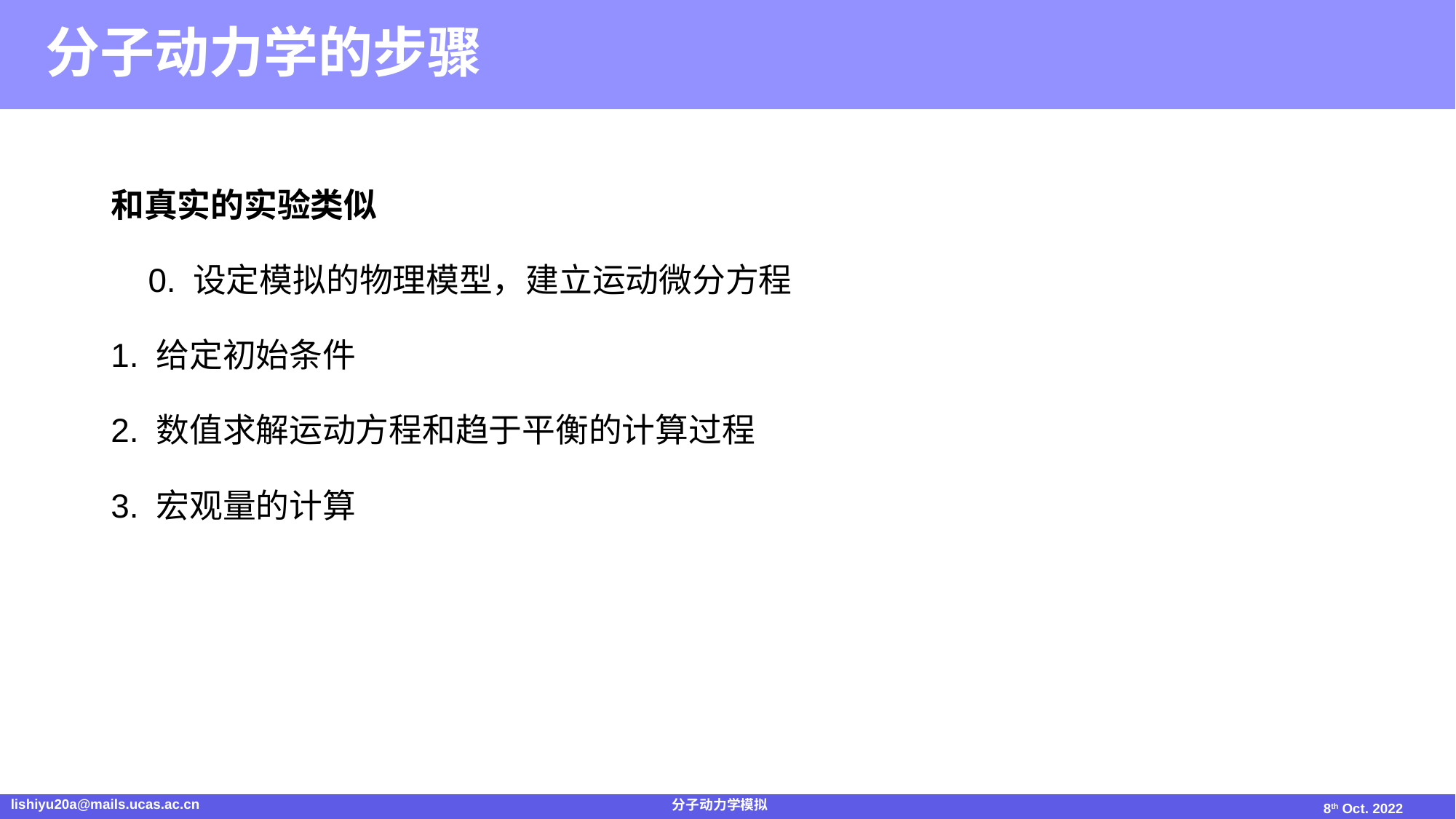

分子动力学的步骤
和真实的实验类似
    0. 设定模拟的物理模型，建立运动微分方程
1. 给定初始条件
2. 数值求解运动方程和趋于平衡的计算过程
3. 宏观量的计算

lishiyu20a@mails.ucas.ac.cn
分子动力学模拟

8th Oct. 2022